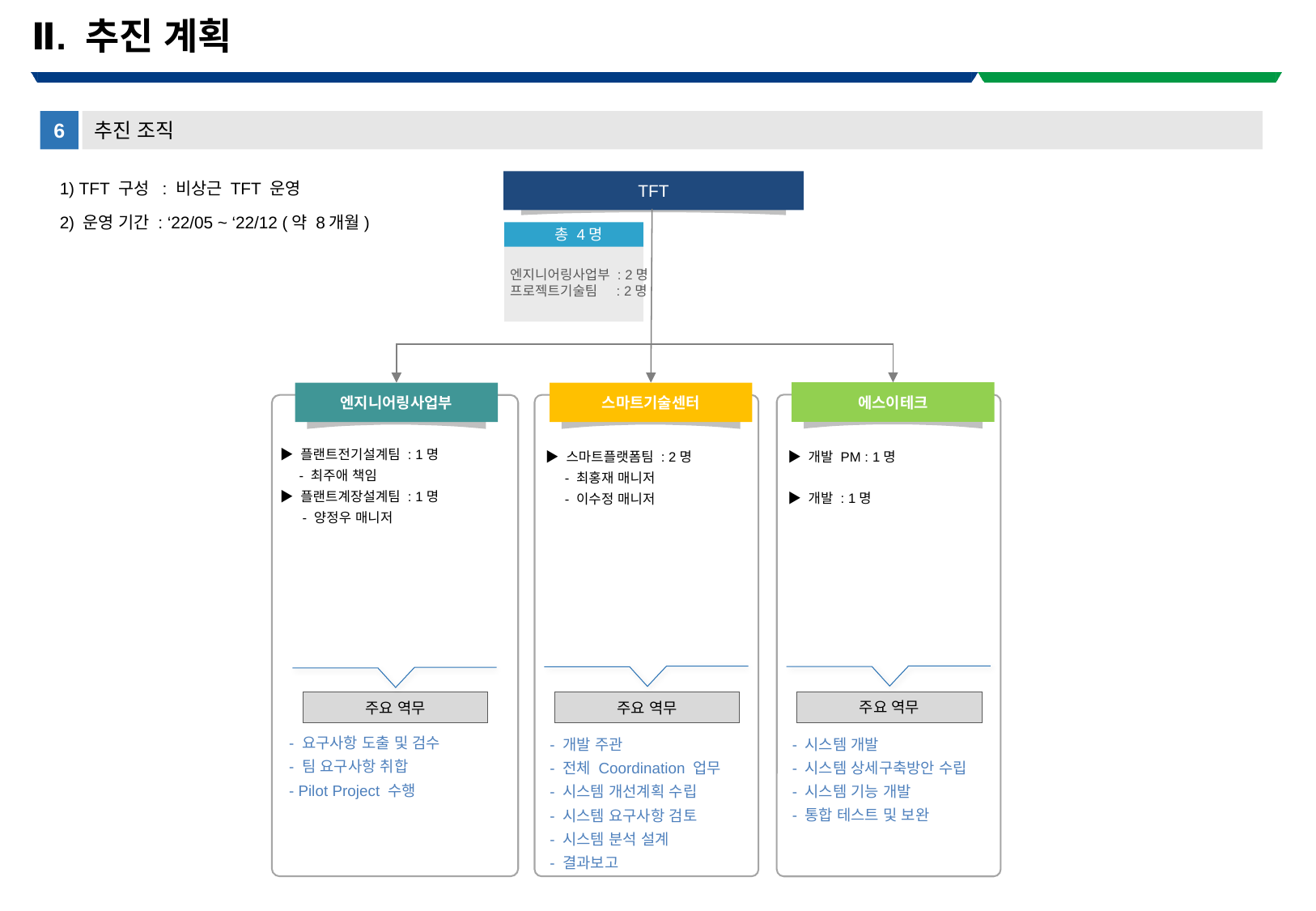

# Ⅱ. 추진 계획
6
추진 조직
1) TFT 구성  : 비상근 TFT 운영
2) 운영 기간 : ‘22/05 ~ ‘22/12 (약 8개월)
TFT

총 4명

엔지니어링사업부 : 2명
프로젝트기술팀    : 2명
에스이테크

엔지니어링사업부

스마트기술센터

▶ 플랜트전기설계팀 : 1명
     - 최주애 책임
▶ 플랜트계장설계팀 : 1명
     - 양정우 매니저

 ▶ 개발 PM : 1명

 ▶ 개발 : 1명
 ▶ 스마트플랫폼팀 : 2명
      - 최홍재 매니저
      - 이수정 매니저

주요 역무
주요 역무
주요 역무
  - 요구사항 도출 및 검수
  - 팀 요구사항 취합
  - Pilot Project 수행
  - 시스템 개발
  - 시스템 상세구축방안 수립
  - 시스템 기능 개발
  - 통합 테스트 및 보완
  - 개발 주관
  - 전체 Coordination 업무
  - 시스템 개선계획 수립
  - 시스템 요구사항 검토
  - 시스템 분석 설계
  - 결과보고